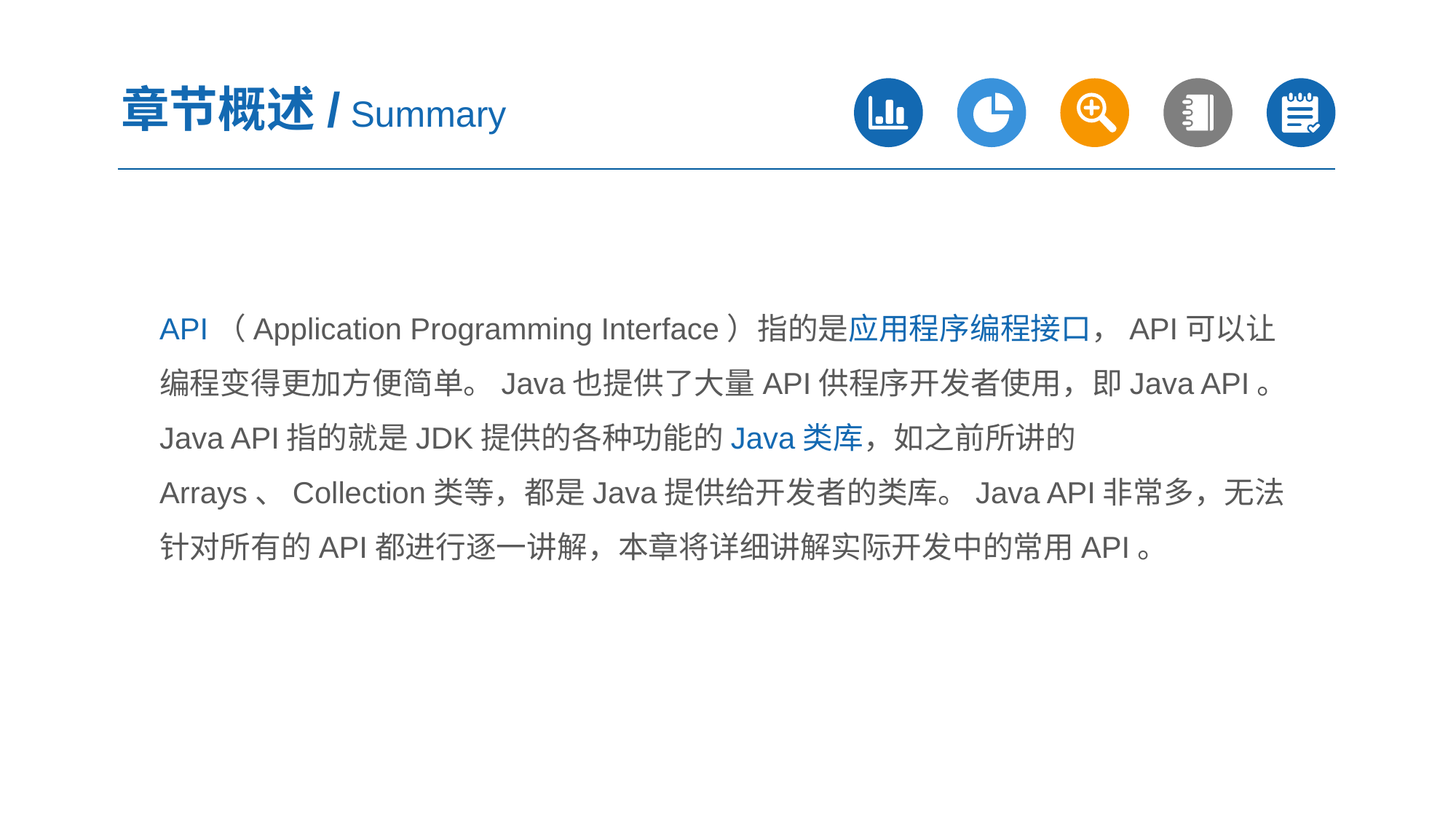

章节概述/ Summary
API（Application Programming Interface）指的是应用程序编程接口，API可以让编程变得更加方便简单。Java也提供了大量API供程序开发者使用，即Java API。Java API指的就是JDK提供的各种功能的Java类库，如之前所讲的Arrays、Collection类等，都是Java提供给开发者的类库。Java API非常多，无法针对所有的API都进行逐一讲解，本章将详细讲解实际开发中的常用API。